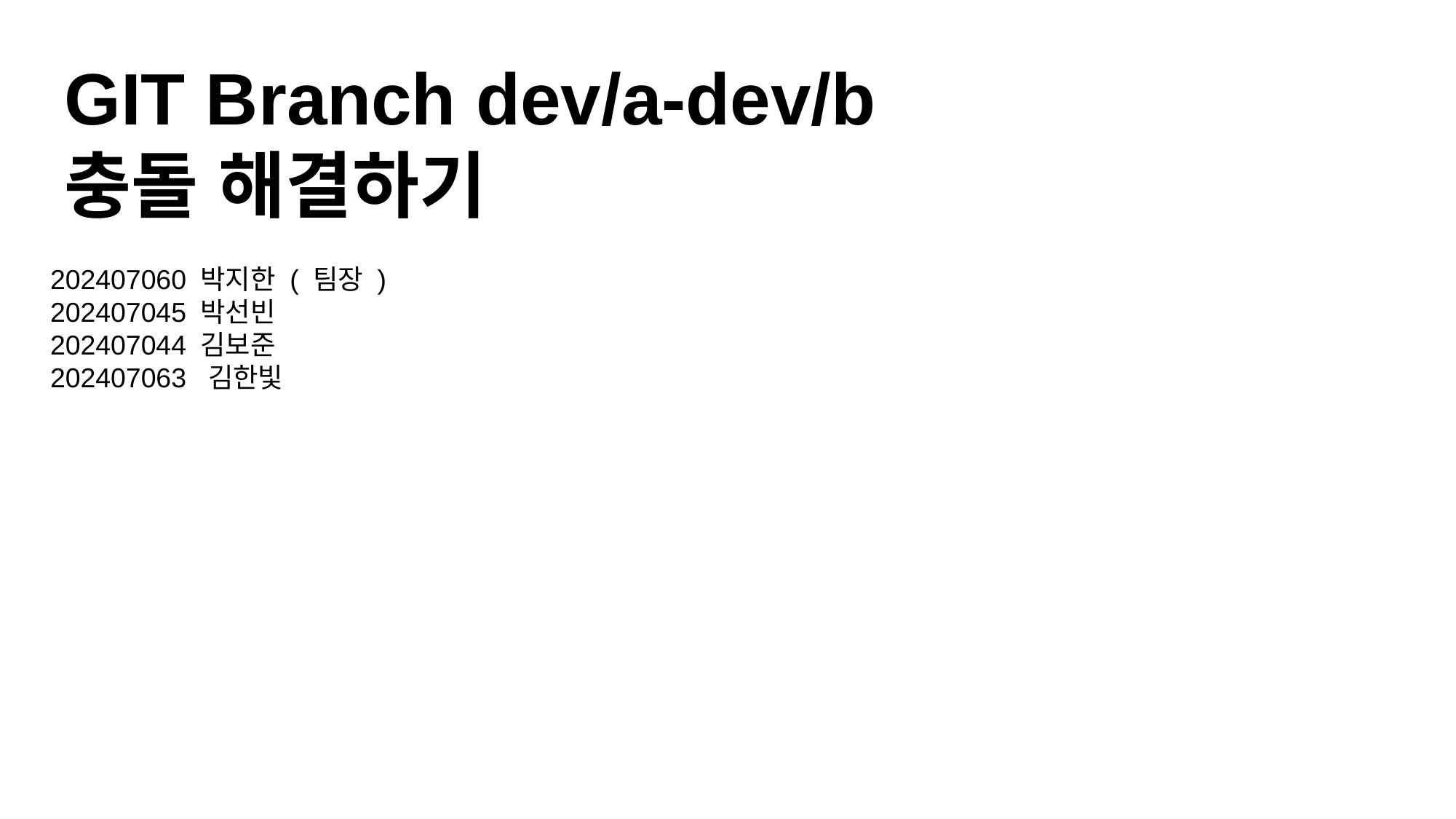

GIT Branch dev/a-dev/b 충돌 해결하기
202407060 박지한 ( 팀장 )
202407045 박선빈
202407044 김보준
202407063  김한빛